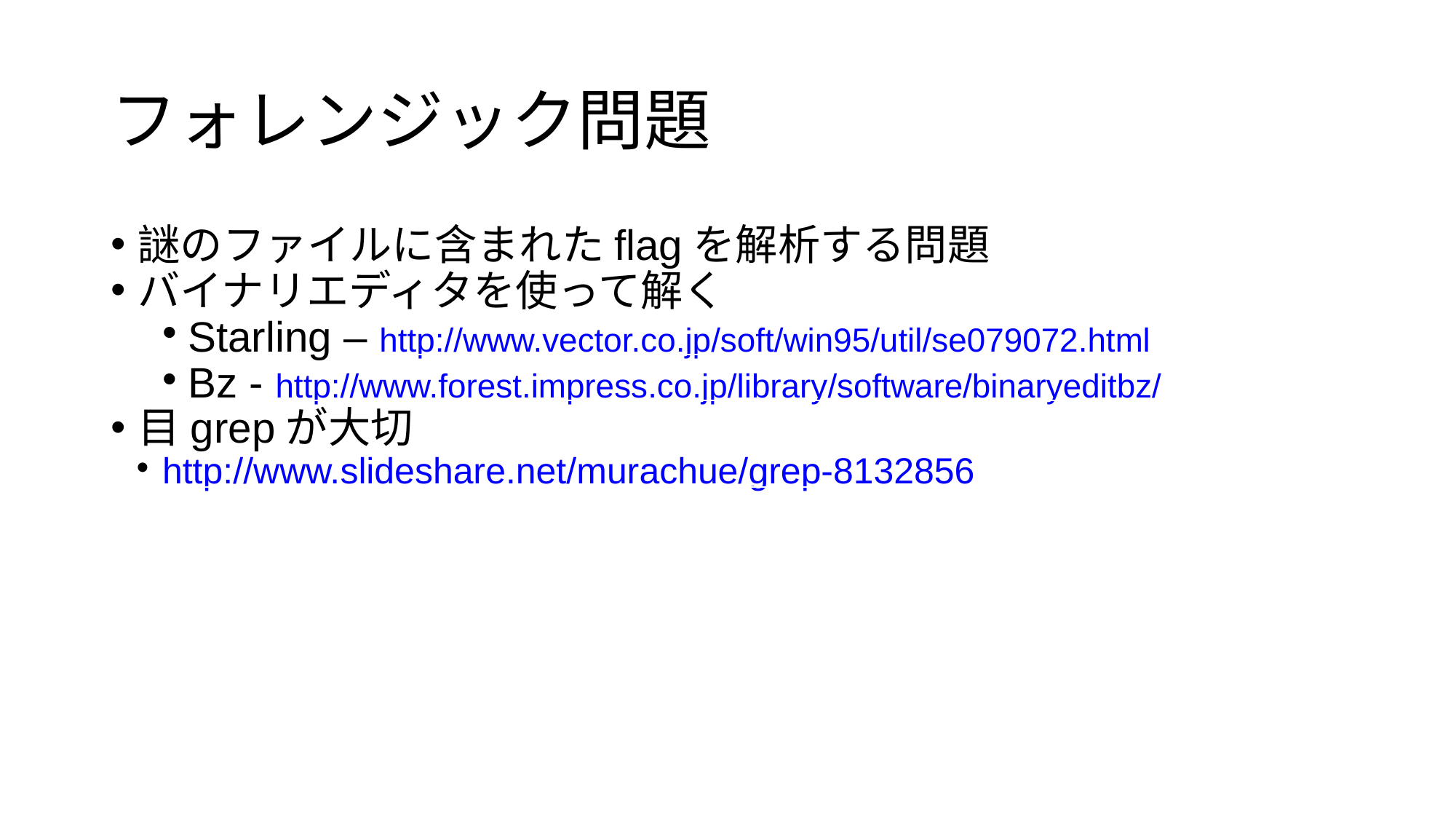

フォレンジック問題
謎のファイルに含まれたflagを解析する問題
バイナリエディタを使って解く
Starling – http://www.vector.co.jp/soft/win95/util/se079072.html
Bz - http://www.forest.impress.co.jp/library/software/binaryeditbz/
目grepが大切
http://www.slideshare.net/murachue/grep-8132856